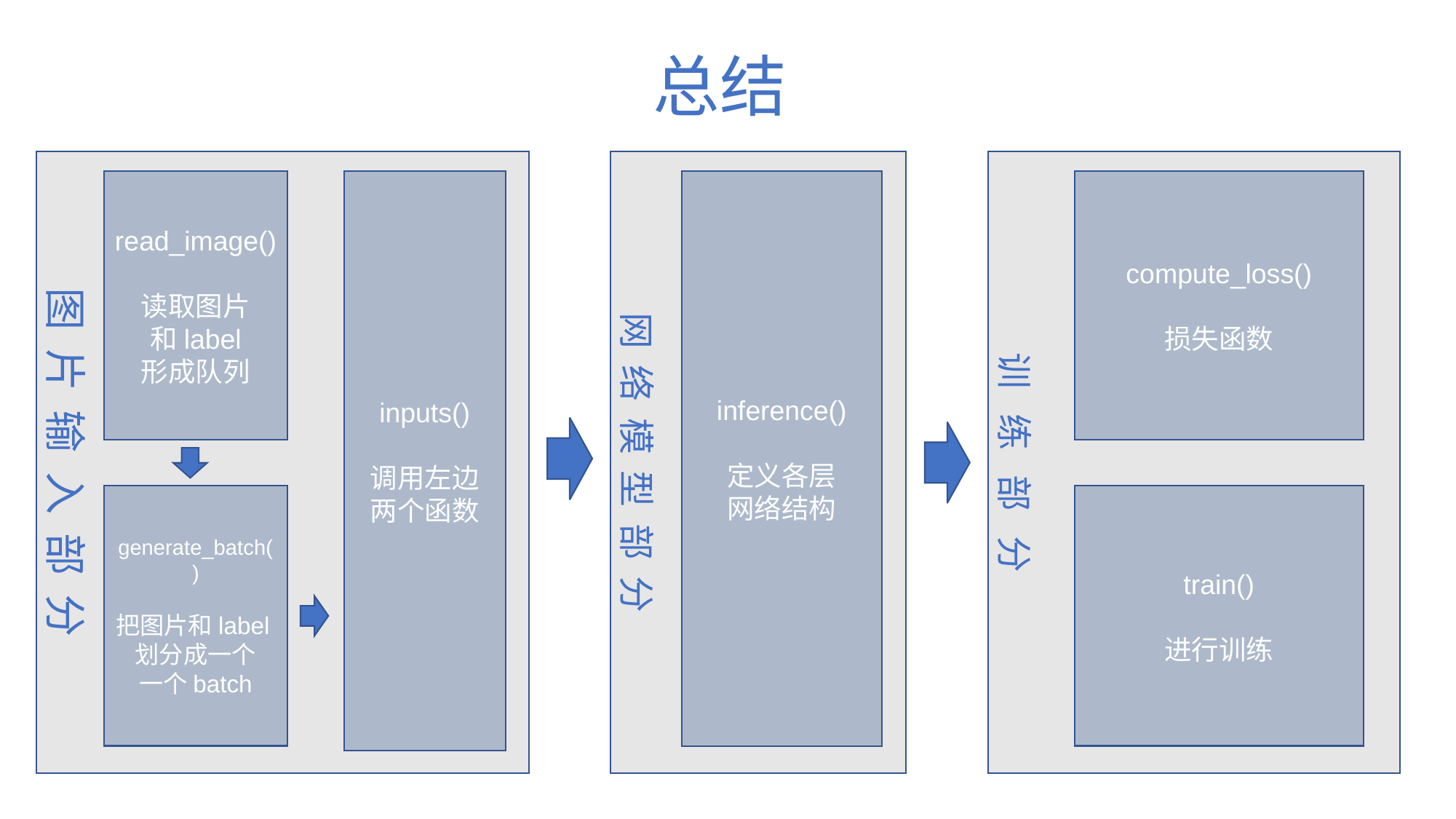

# 总结
训   练   部   分
图  片  输  入  部  分
网  络  模  型  部  分
read_image()

读取图片
和label
形成队列
inputs()

调用左边
两个函数
inference()

定义各层
网络结构
compute_loss()

损失函数

train()

进行训练
generate_batch()

把图片和label划分成一个
一个batch